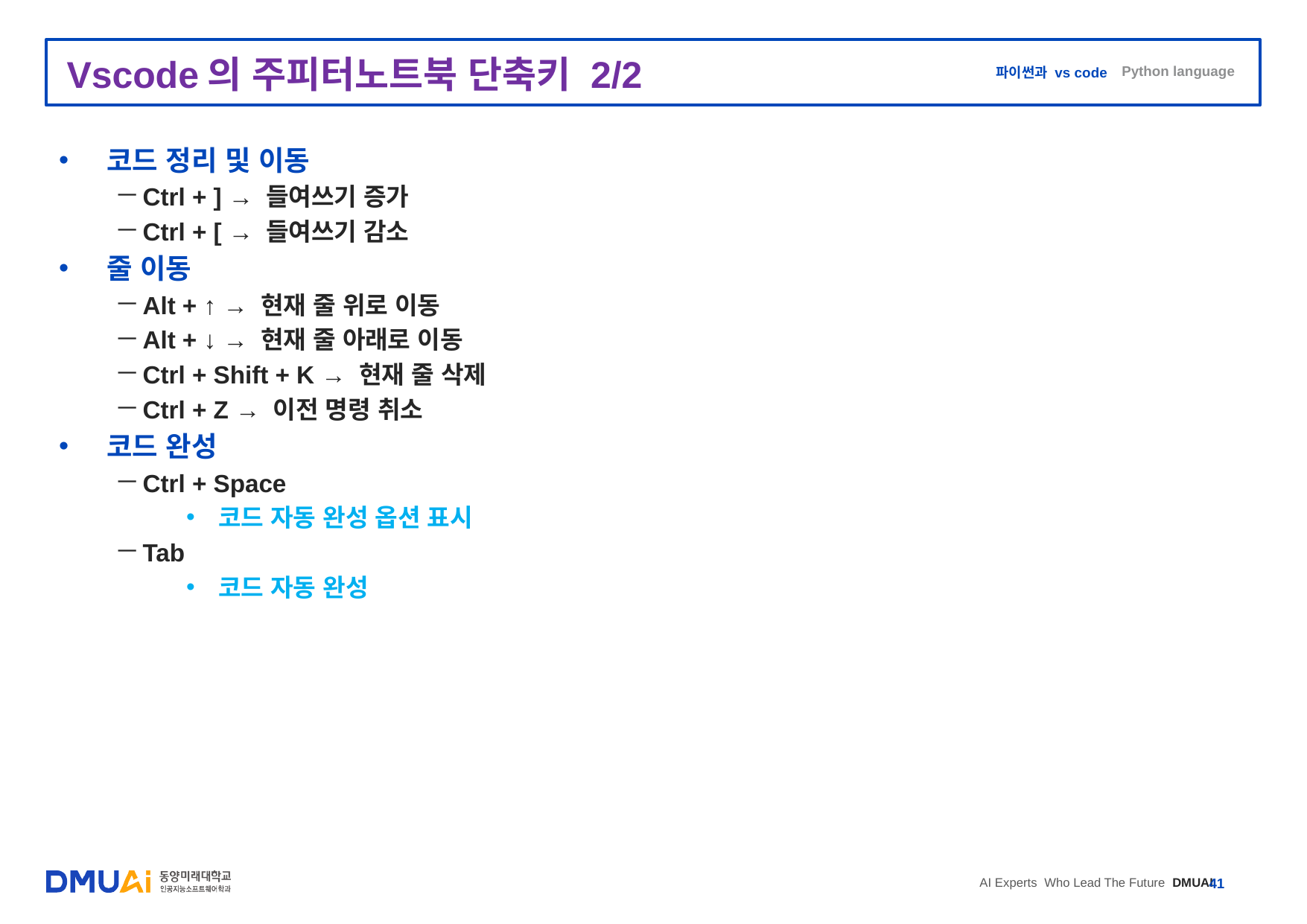

# Vscode의 주피터노트북 단축키 2/2
코드 정리 및 이동
Ctrl + ] → 들여쓰기 증가
Ctrl + [ → 들여쓰기 감소
줄 이동
Alt + ↑ → 현재 줄 위로 이동
Alt + ↓ → 현재 줄 아래로 이동
Ctrl + Shift + K → 현재 줄 삭제
Ctrl + Z → 이전 명령 취소
코드 완성
Ctrl + Space
코드 자동 완성 옵션 표시
Tab
코드 자동 완성